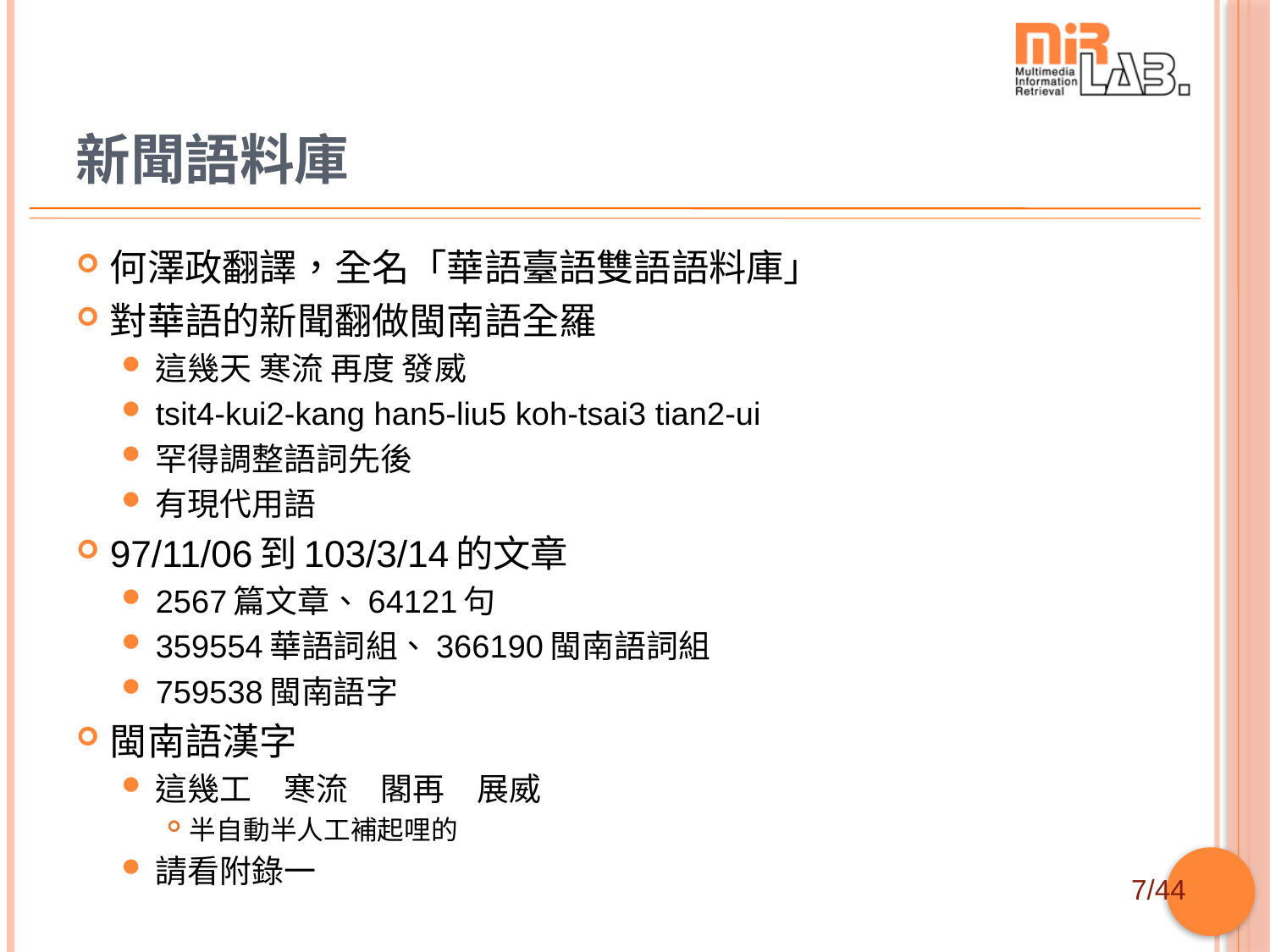

# 新聞語料庫
何澤政翻譯，全名「華語臺語雙語語料庫」
對華語的新聞翻做閩南語全羅
這幾天 寒流 再度 發威
tsit4-kui2-kang han5-liu5 koh-tsai3 tian2-ui
罕得調整語詞先後
有現代用語
97/11/06到103/3/14的文章
2567篇文章、64121句
359554華語詞組、366190閩南語詞組
759538閩南語字
閩南語漢字
這幾工　寒流　閣再　展威
半自動半人工補起哩的
請看附錄一